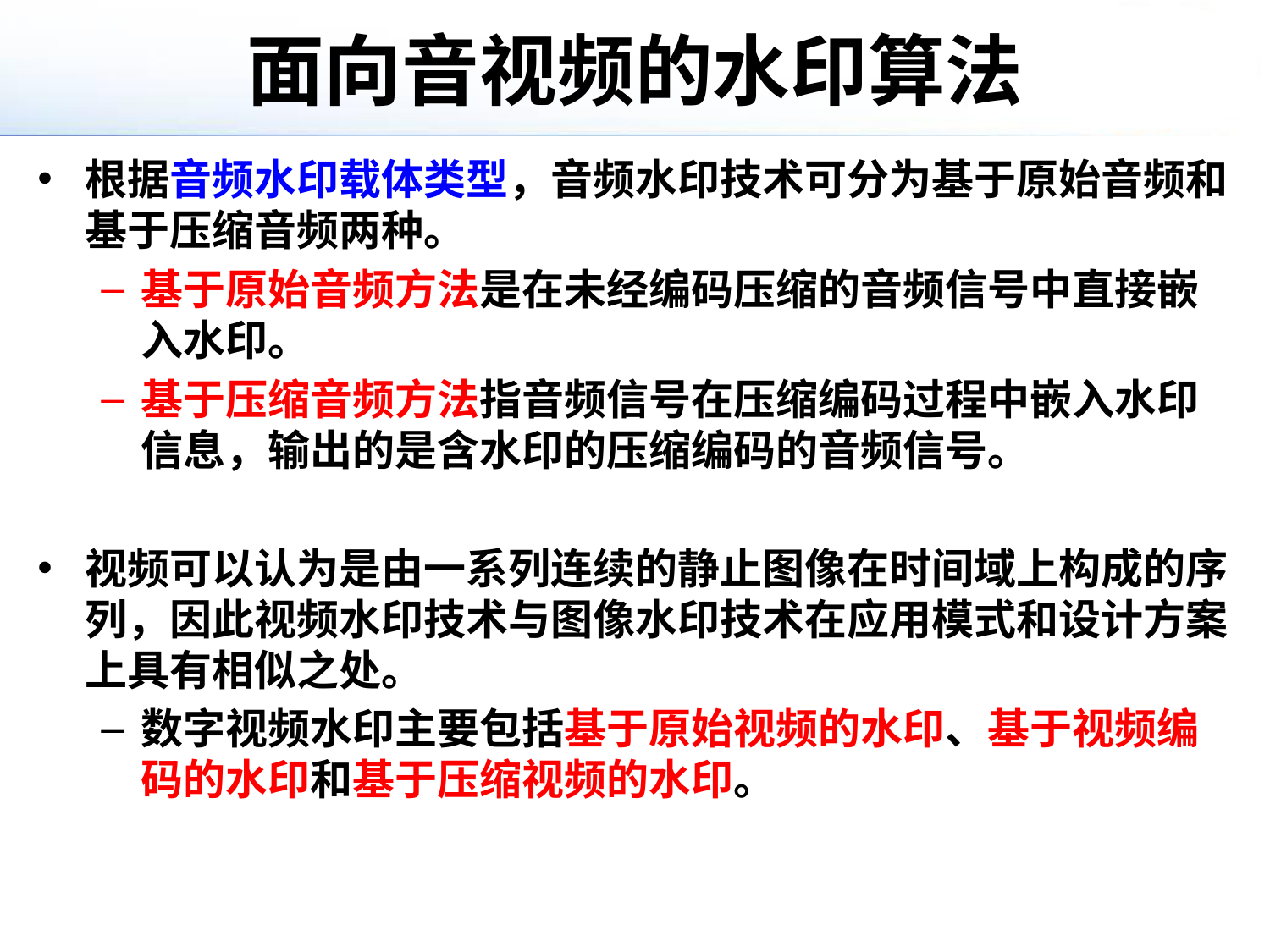

# 面向音视频的水印算法
根据音频水印载体类型，音频水印技术可分为基于原始音频和基于压缩音频两种。
基于原始音频方法是在未经编码压缩的音频信号中直接嵌入水印。
基于压缩音频方法指音频信号在压缩编码过程中嵌入水印信息，输出的是含水印的压缩编码的音频信号。

视频可以认为是由一系列连续的静止图像在时间域上构成的序列，因此视频水印技术与图像水印技术在应用模式和设计方案上具有相似之处。
数字视频水印主要包括基于原始视频的水印、基于视频编码的水印和基于压缩视频的水印。